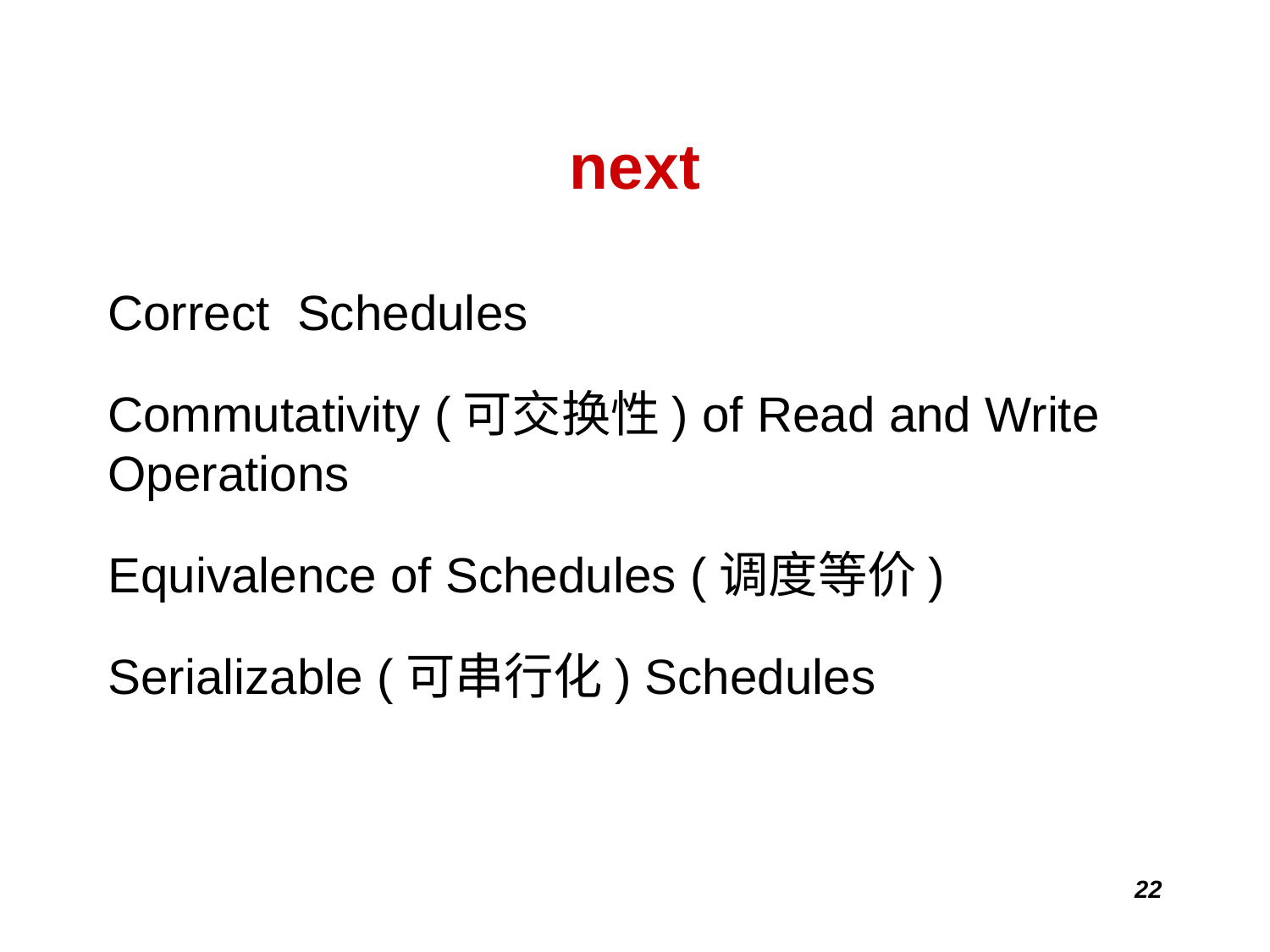

# next
Correct  Schedules
Commutativity (可交换性) of Read and Write Operations
Equivalence of Schedules (调度等价)
Serializable (可串行化) Schedules
22